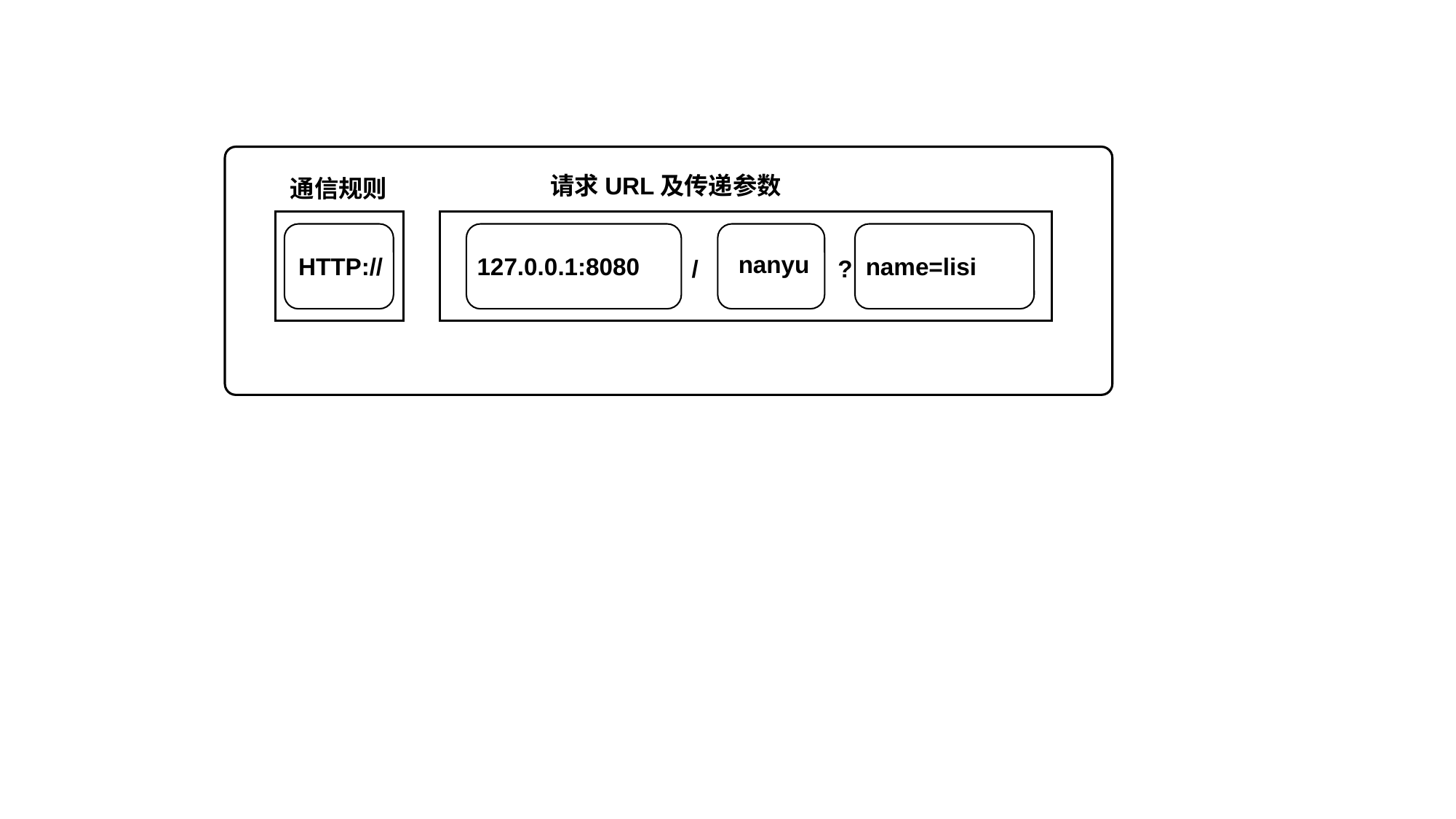

请求URL及传递参数
通信规则

nanyu
HTTP://
127.0.0.1:8080
name=lisi
/
?